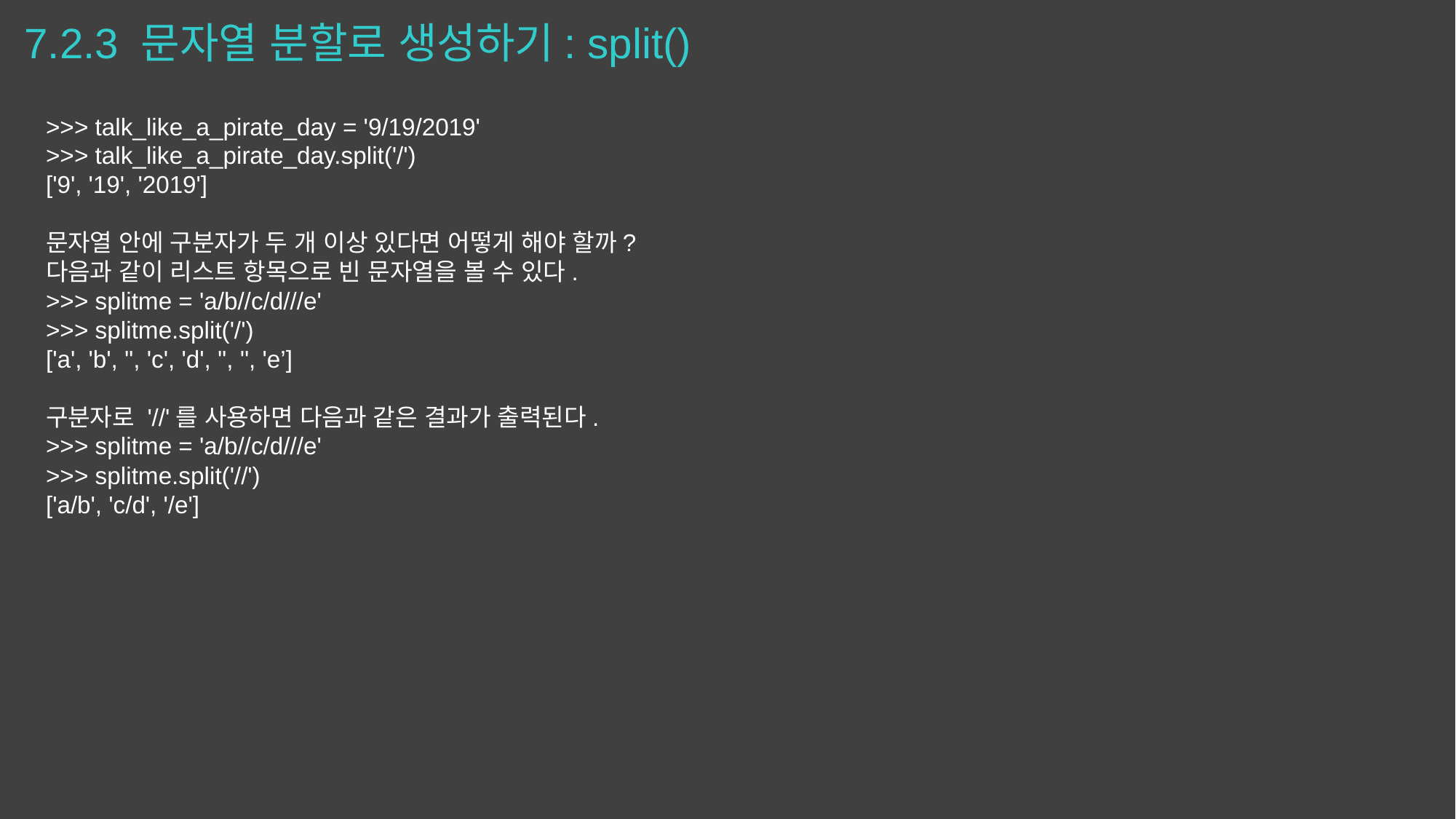

# 7.2.3 문자열 분할로 생성하기: split()
>>> talk_like_a_pirate_day = '9/19/2019'
>>> talk_like_a_pirate_day.split('/')
['9', '19', '2019']

문자열 안에 구분자가 두 개 이상 있다면 어떻게 해야 할까? 다음과 같이 리스트 항목으로 빈 문자열을 볼 수 있다.
>>> splitme = 'a/b//c/d///e'
>>> splitme.split('/')
['a', 'b', '', 'c', 'd', '', '', 'e’]

구분자로 '//'를 사용하면 다음과 같은 결과가 출력된다.
>>> splitme = 'a/b//c/d///e'
>>> splitme.split('//')
['a/b', 'c/d', '/e']